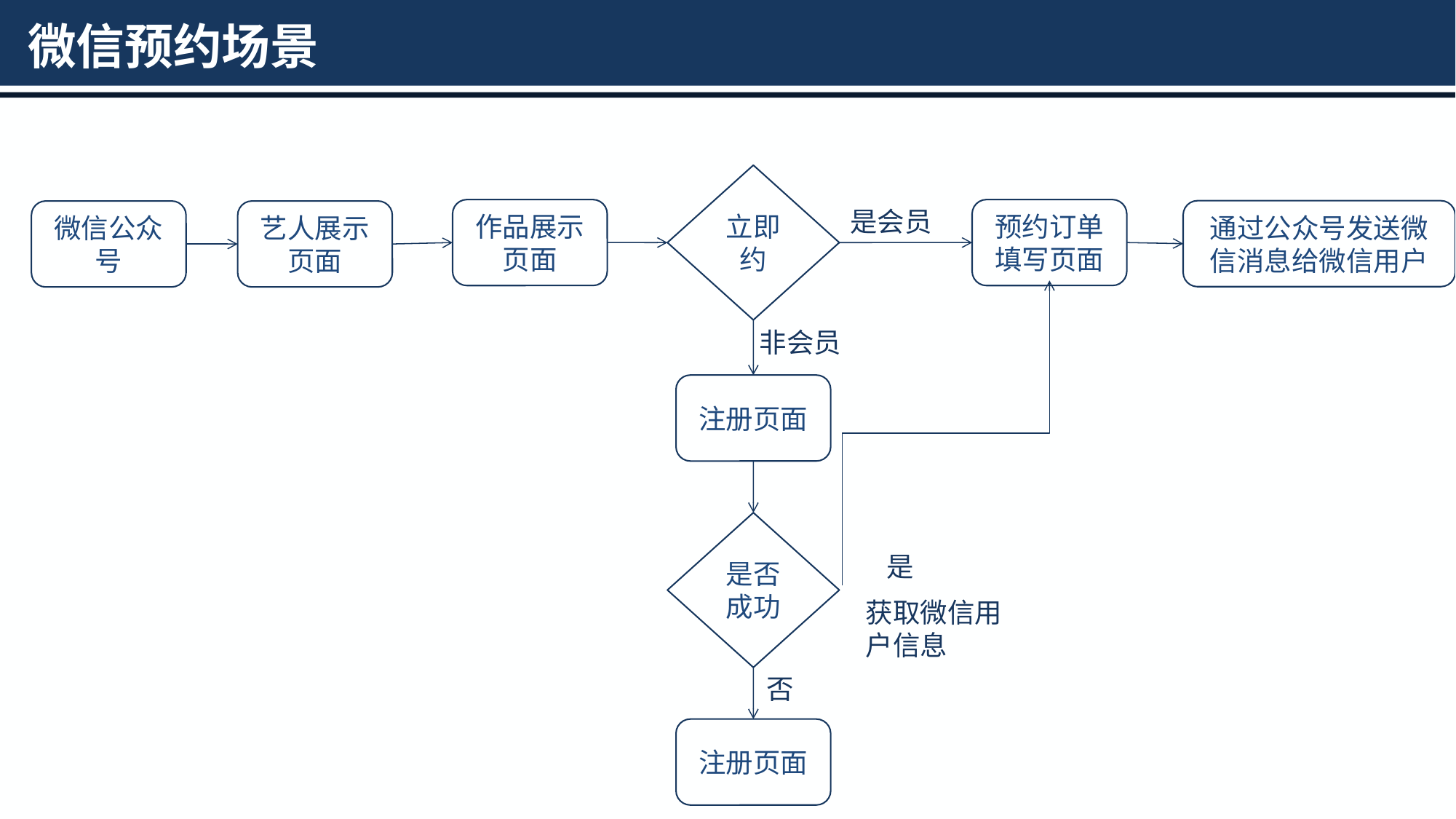

# 微信预约场景
立即约
作品展示页面
是会员
预约订单填写页面
通过公众号发送微信消息给微信用户
微信公众号
艺人展示页面
非会员
注册页面
是否成功
是
获取微信用户信息
否
注册页面